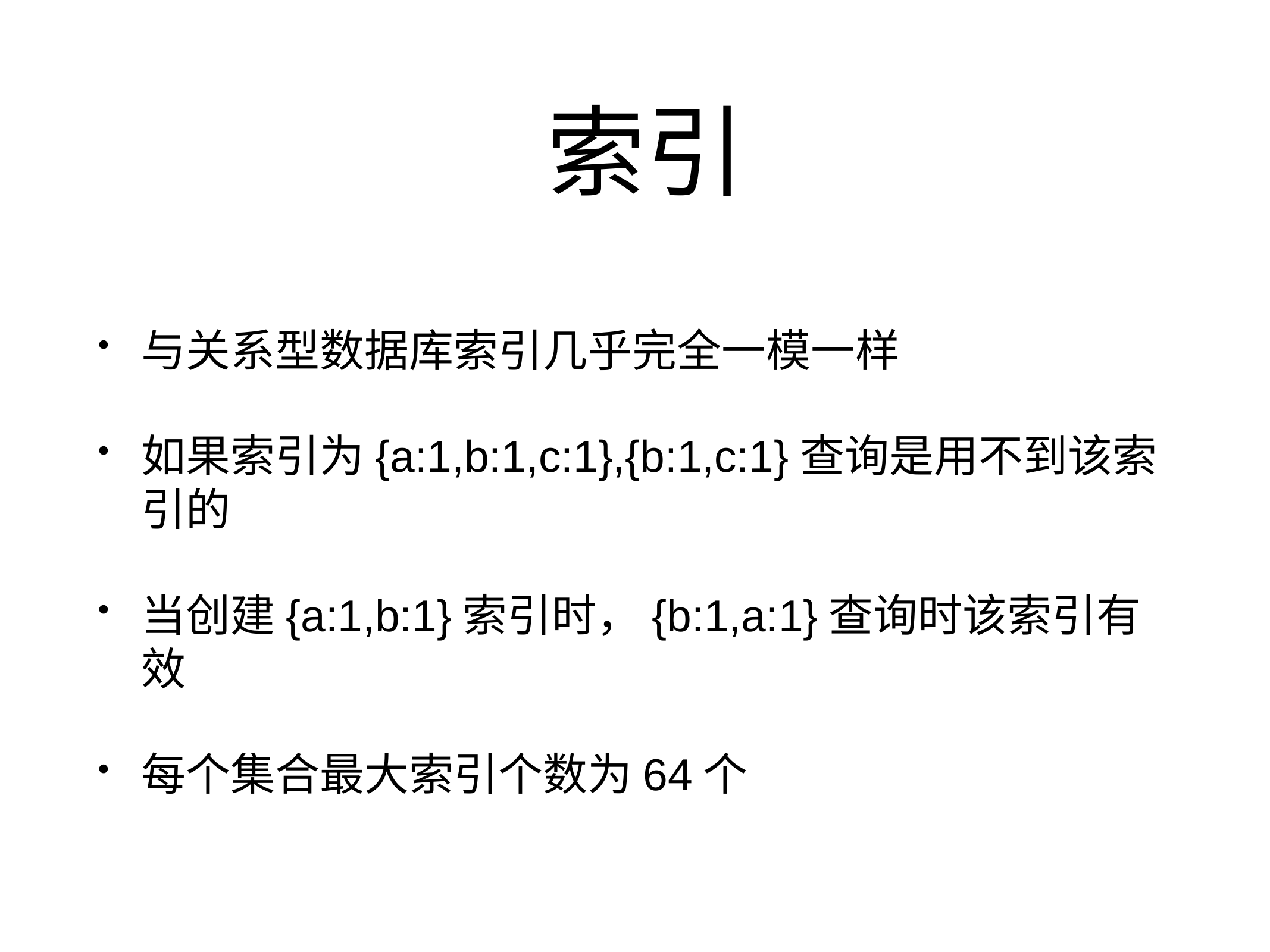

# 索引
与关系型数据库索引几乎完全一模一样
如果索引为{a:1,b:1,c:1},{b:1,c:1}查询是用不到该索引的
当创建{a:1,b:1}索引时，{b:1,a:1}查询时该索引有效
每个集合最大索引个数为64个